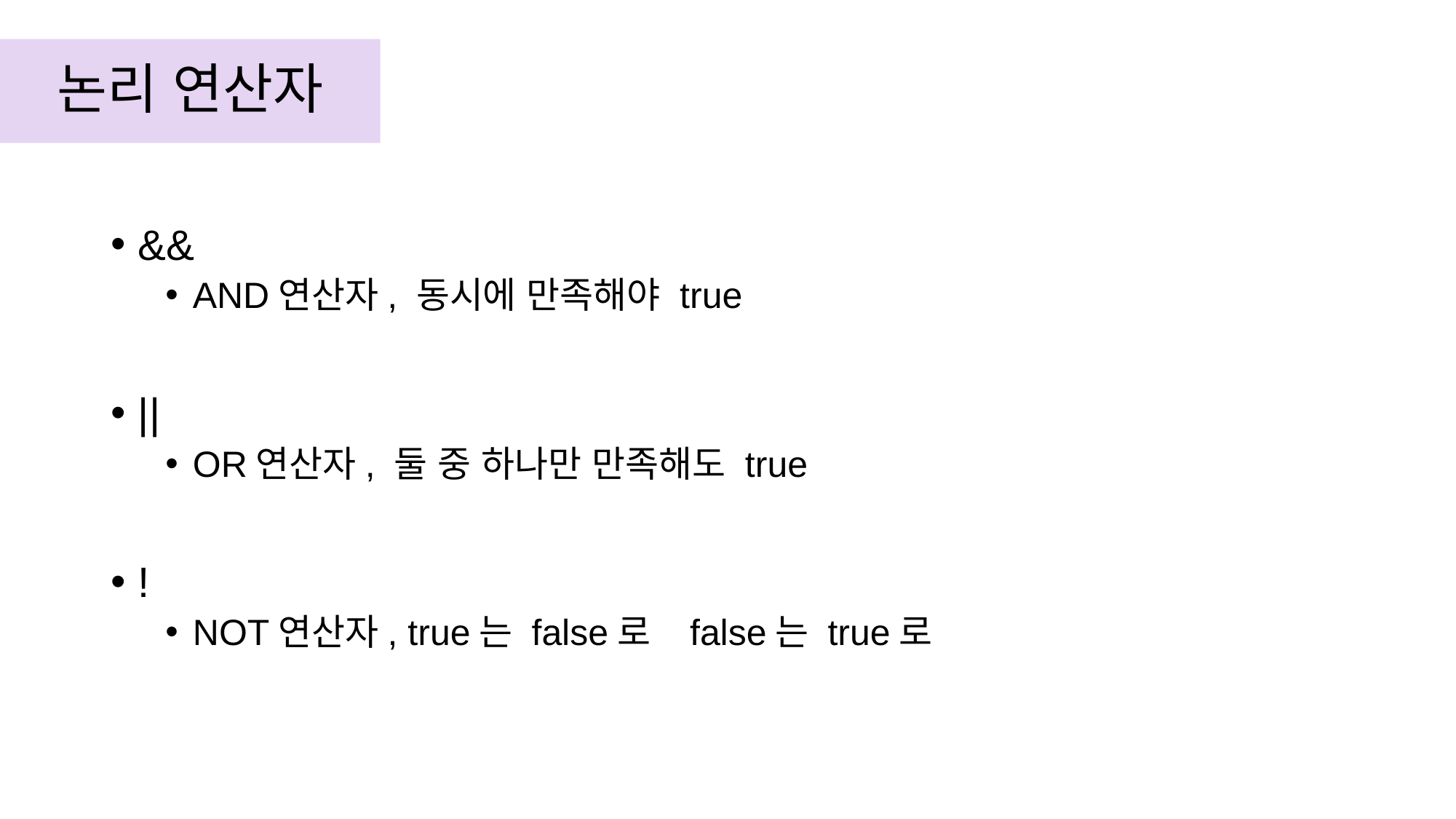

논리 연산자
&&
AND연산자, 동시에 만족해야 true

||
OR연산자, 둘 중 하나만 만족해도 true

!
NOT연산자, true는 false로   false는 true로